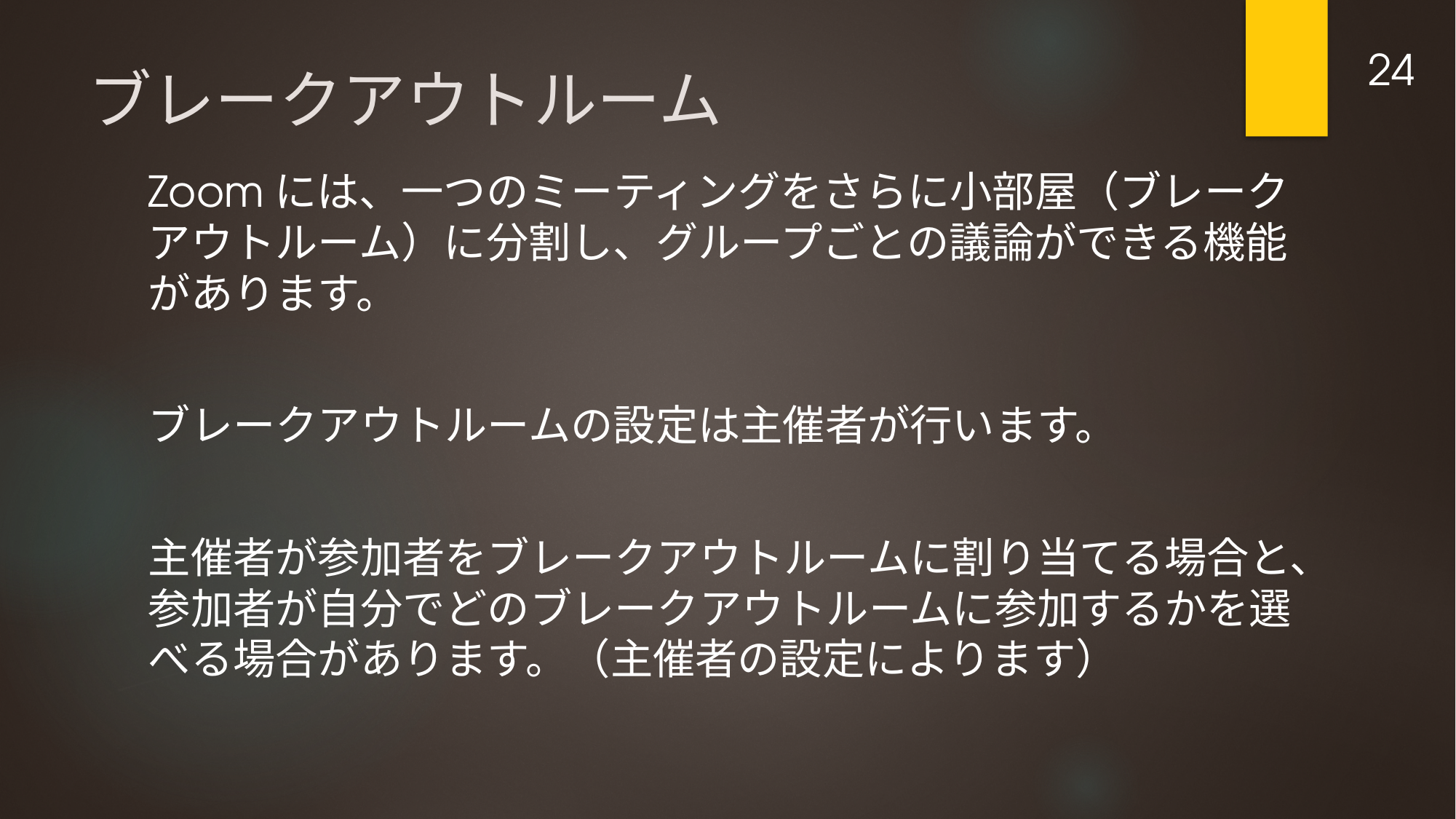

24
# ブレークアウトルーム
Zoomには、一つのミーティングをさらに小部屋（ブレークアウトルーム）に分割し、グループごとの議論ができる機能があります。

ブレークアウトルームの設定は主催者が行います。

主催者が参加者をブレークアウトルームに割り当てる場合と、参加者が自分でどのブレークアウトルームに参加するかを選べる場合があります。（主催者の設定によります）